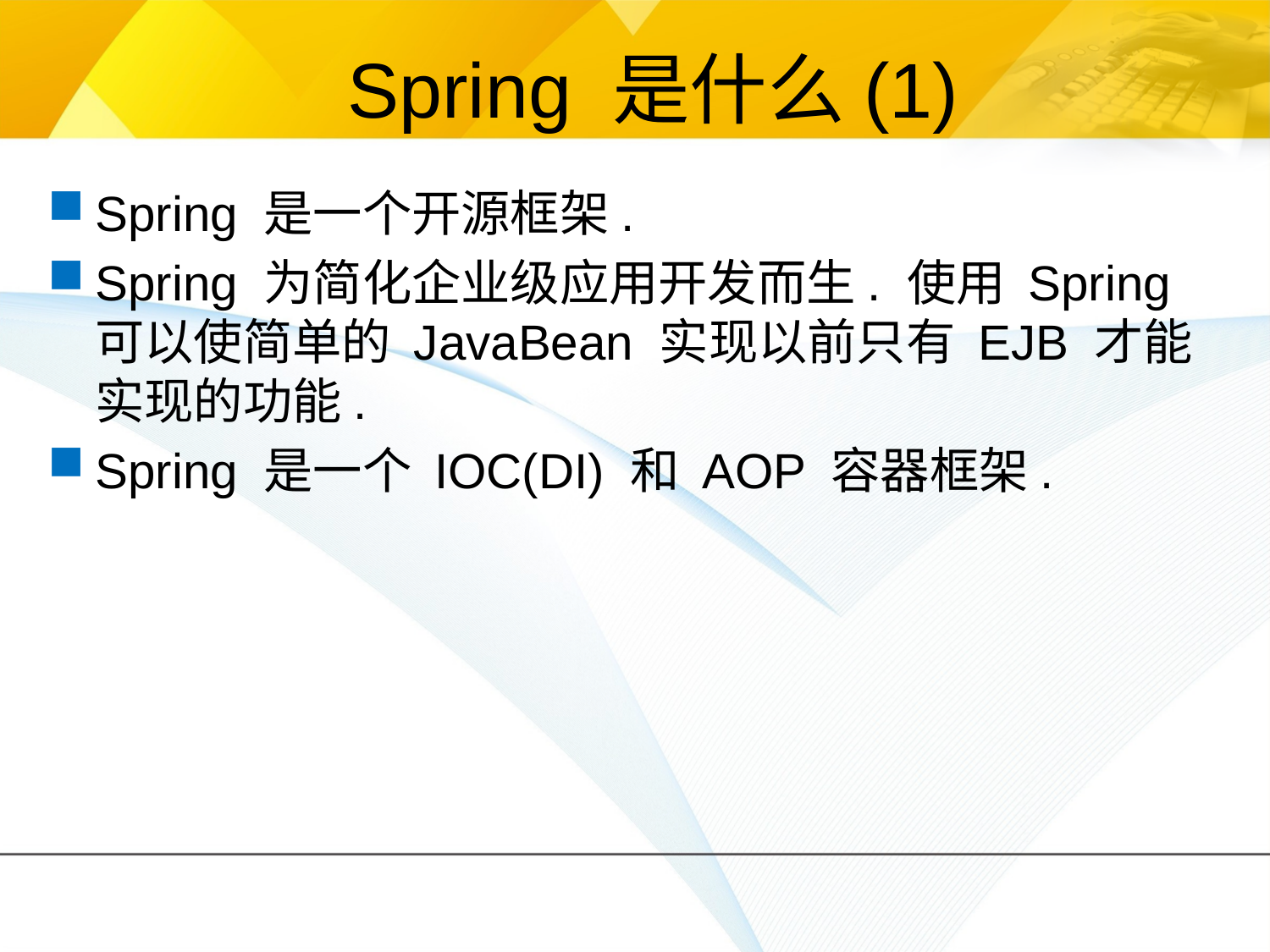

# Spring 是什么(1)
Spring 是一个开源框架.
Spring 为简化企业级应用开发而生. 使用 Spring 可以使简单的 JavaBean 实现以前只有 EJB 才能实现的功能.
Spring 是一个 IOC(DI) 和 AOP 容器框架.